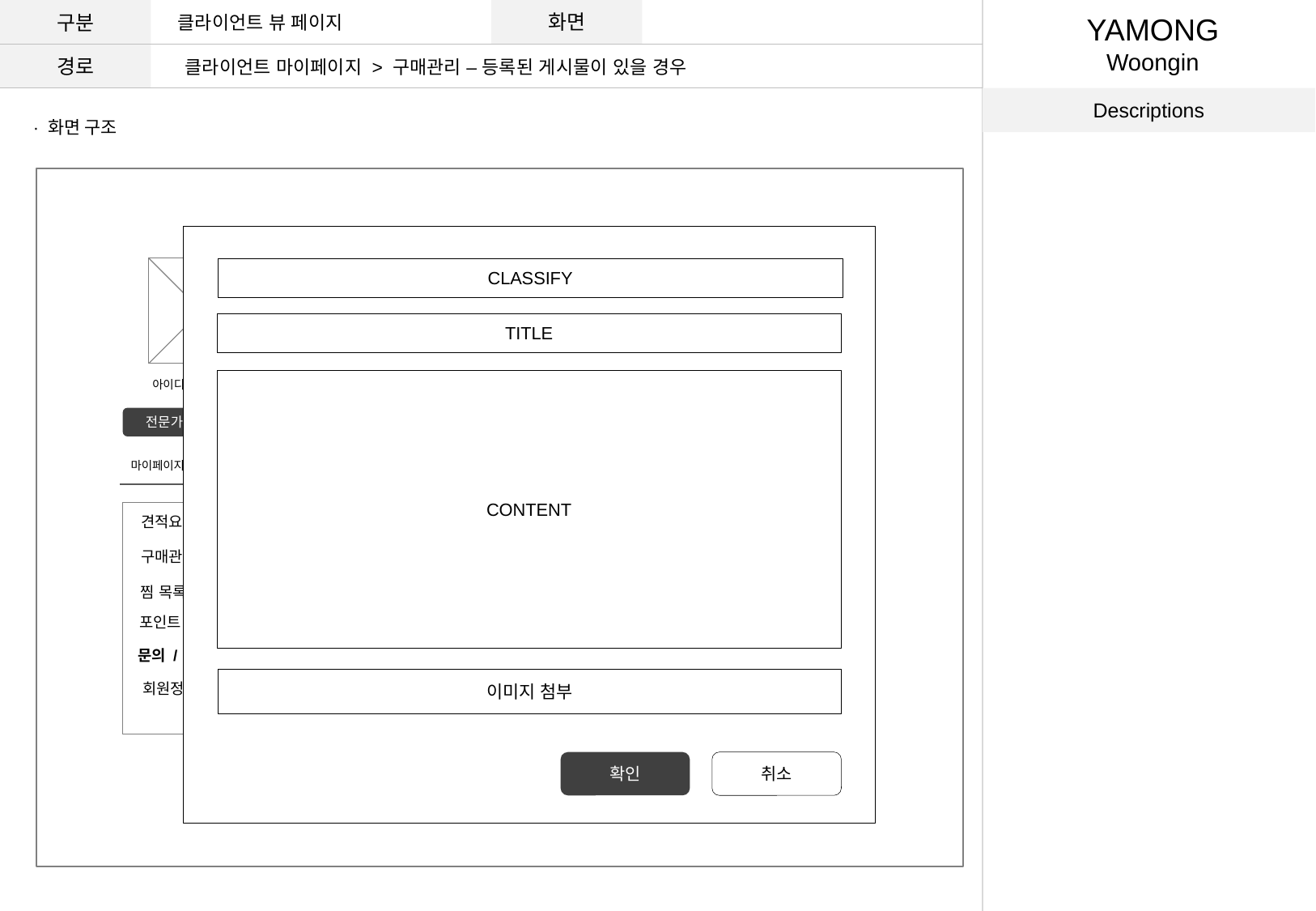

구분
화면
클라이언트 뷰 페이지
YAMONG
Woongin
경로
클라이언트 마이페이지 > 구매관리 – 등록된 게시물이 있을 경우
Descriptions
· 화면 구조

문의 내역

분류
상태
제목
날짜
아이디아이디아이디

분류정보
제목
날짜
대기중
전문가회원으로 전환
분류정보
제목
날짜
답변완료
마이페이지

견적요청
구매관리
찜 목록
포인트 / 쿠폰조회
문의 / 답변
회원정보 수정
문의하기
CLASSIFY
TITLE
CONTENT
이미지 첨부
확인
취소